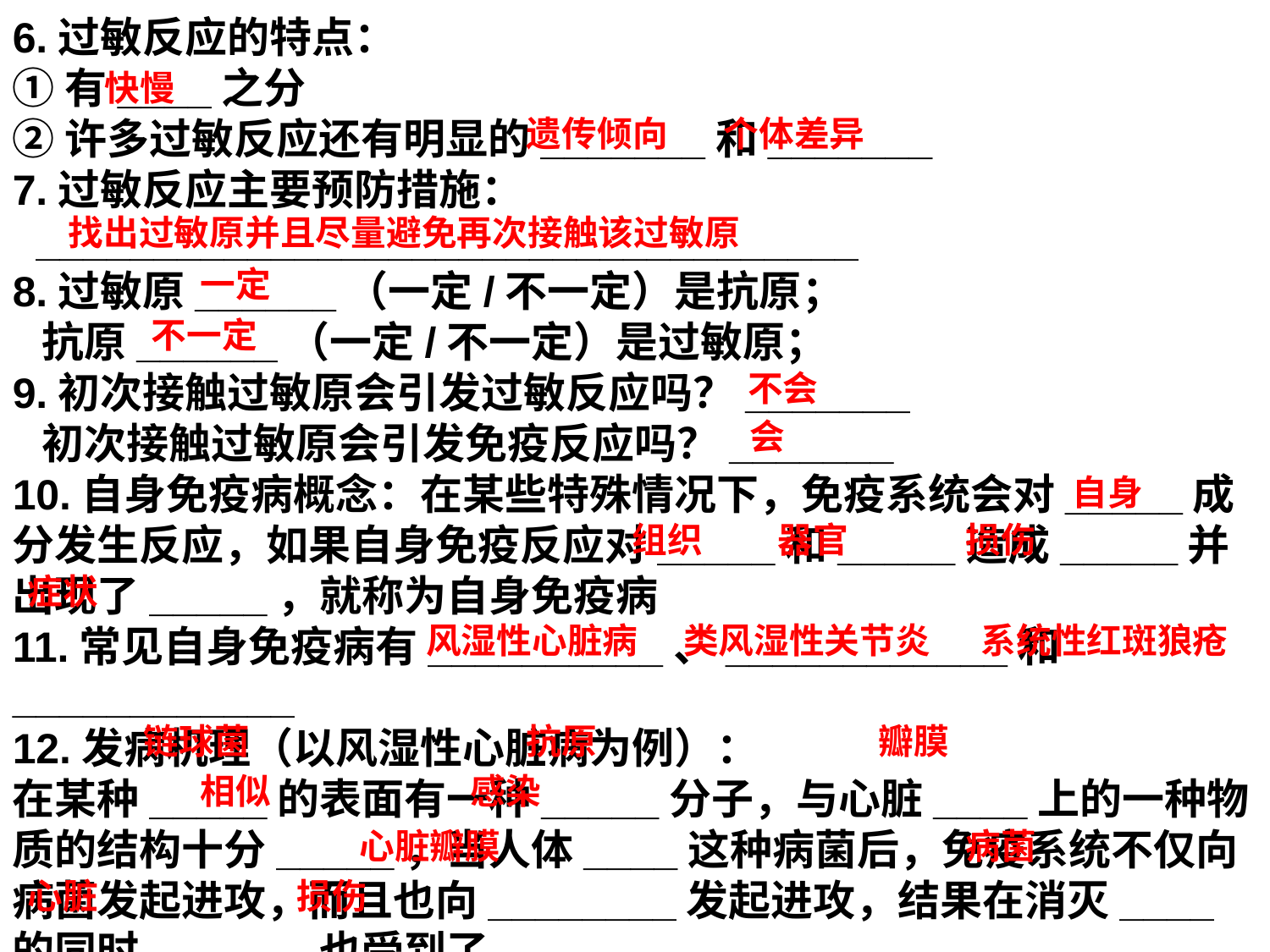

6.过敏反应的特点：
①有____之分
②许多过敏反应还有明显的_______和_______
7.过敏反应主要预防措施：
  ___________________________________
8.过敏原______（一定/不一定）是抗原；
  抗原______（一定/不一定）是过敏原；
9.初次接触过敏原会引发过敏反应吗？_______
  初次接触过敏原会引发免疫反应吗？_______
10.自身免疫病概念：在某些特殊情况下，免疫系统会对_____成分发生反应，如果自身免疫反应对_____和_____造成_____并出现了_____，就称为自身免疫病
11.常见自身免疫病有__________、____________和____________
12.发病机理（以风湿性心脏病为例）：
在某种_____的表面有一种_____分子，与心脏____上的一种物质的结构十分_____，当人体____这种病菌后，免疫系统不仅向病菌发起进攻，而且也向________发起进攻，结果在消灭____的同时，_____也受到了_____
快慢
遗传倾向
个体差异
找出过敏原并且尽量避免再次接触该过敏原
一定
不一定
不会
会
自身
组织
器官
损伤
症状
风湿性心脏病
类风湿性关节炎
系统性红斑狼疮
链球菌
抗原
瓣膜
相似
感染
心脏瓣膜
病菌
心脏
损伤